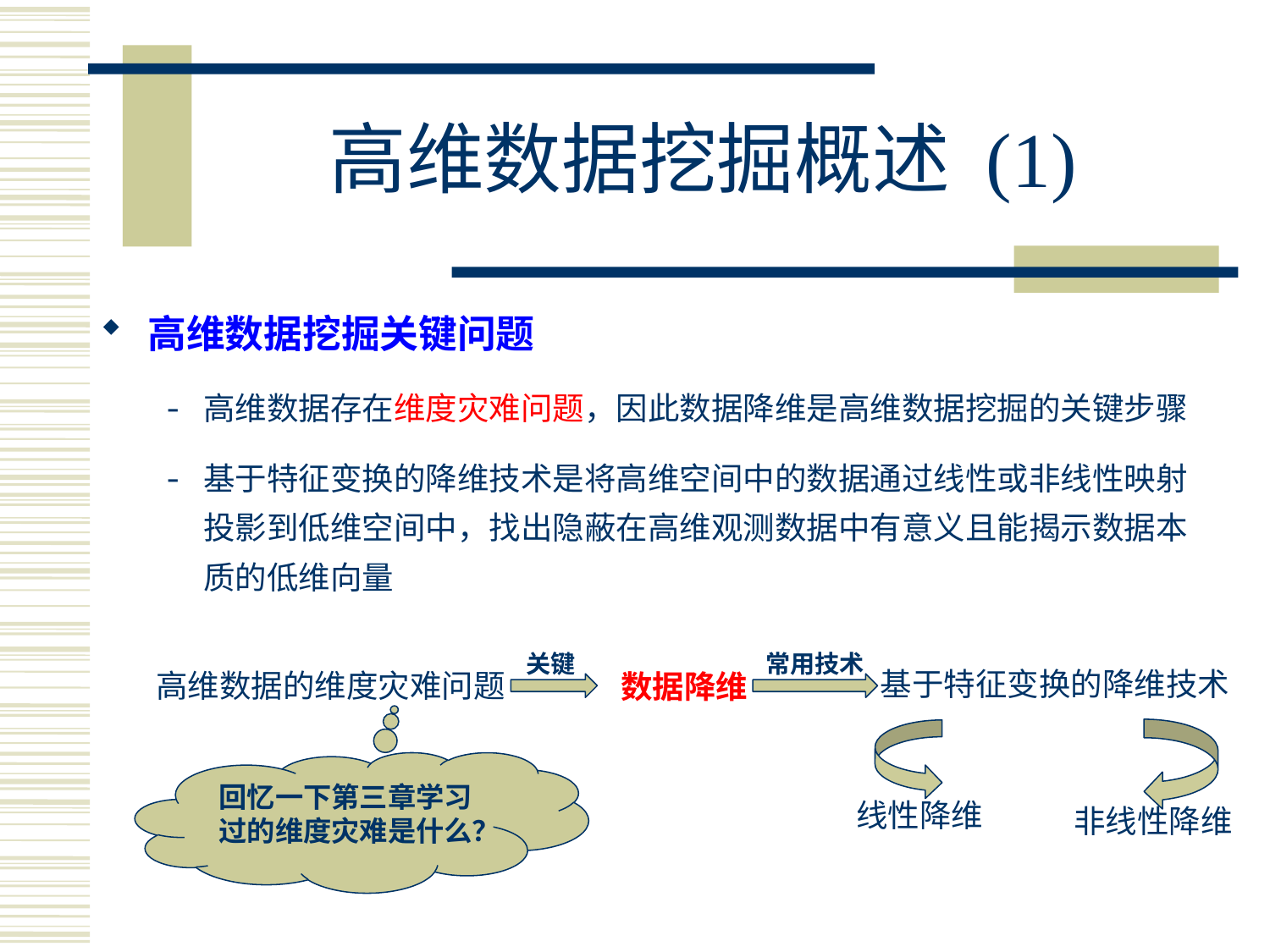

# 高维数据挖掘概述 (1)
高维数据挖掘关键问题
高维数据存在维度灾难问题，因此数据降维是高维数据挖掘的关键步骤
基于特征变换的降维技术是将高维空间中的数据通过线性或非线性映射投影到低维空间中，找出隐蔽在高维观测数据中有意义且能揭示数据本质的低维向量

关键
常用技术
基于特征变换的降维技术
高维数据的维度灾难问题
数据降维

回忆一下第三章学习过的维度灾难是什么？
线性降维
非线性降维